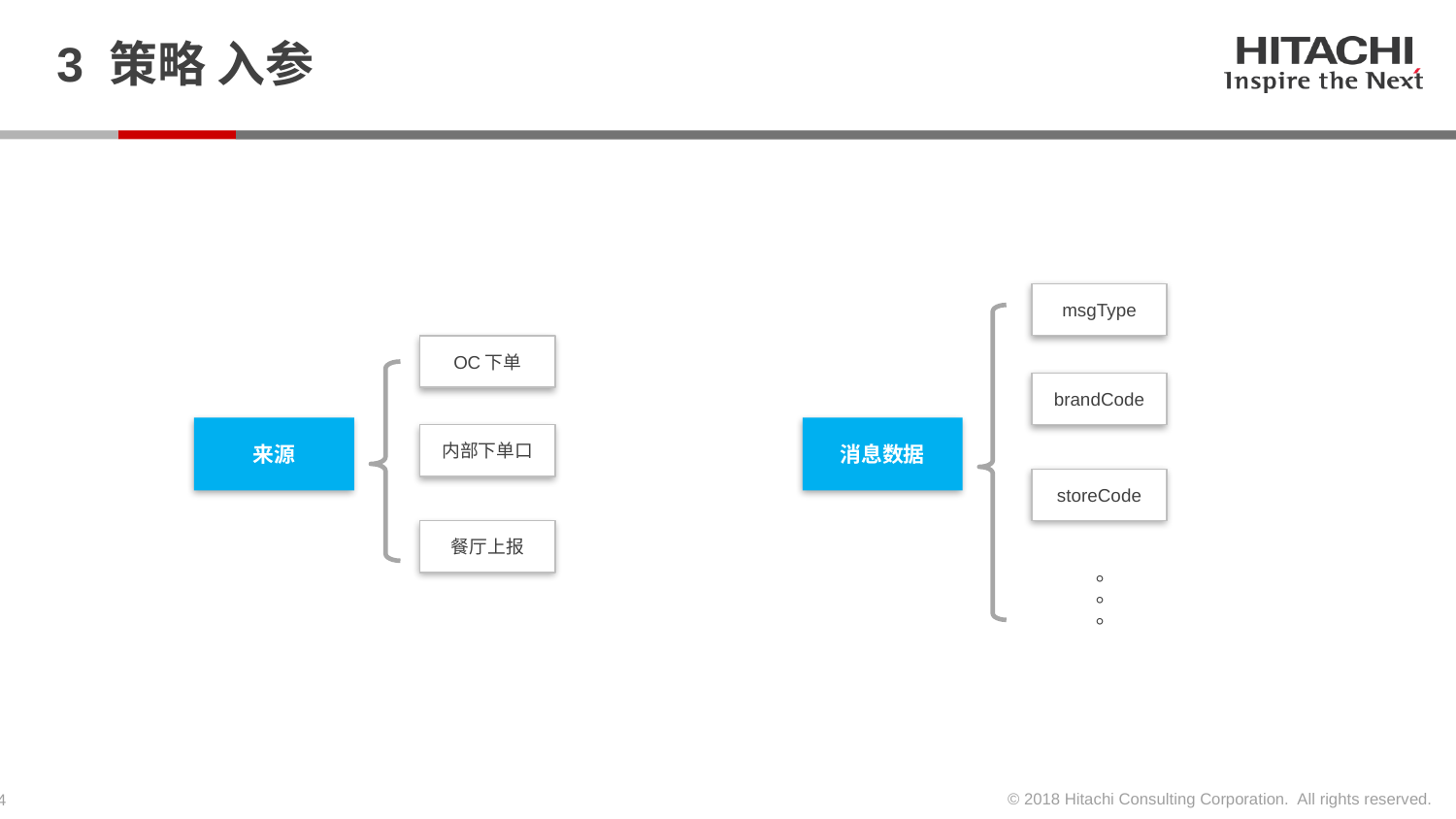

# 3 策略 入参
msgType

OC下单

brandCode
来源
消息数据
内部下单口
storeCode
餐厅上报
。。。